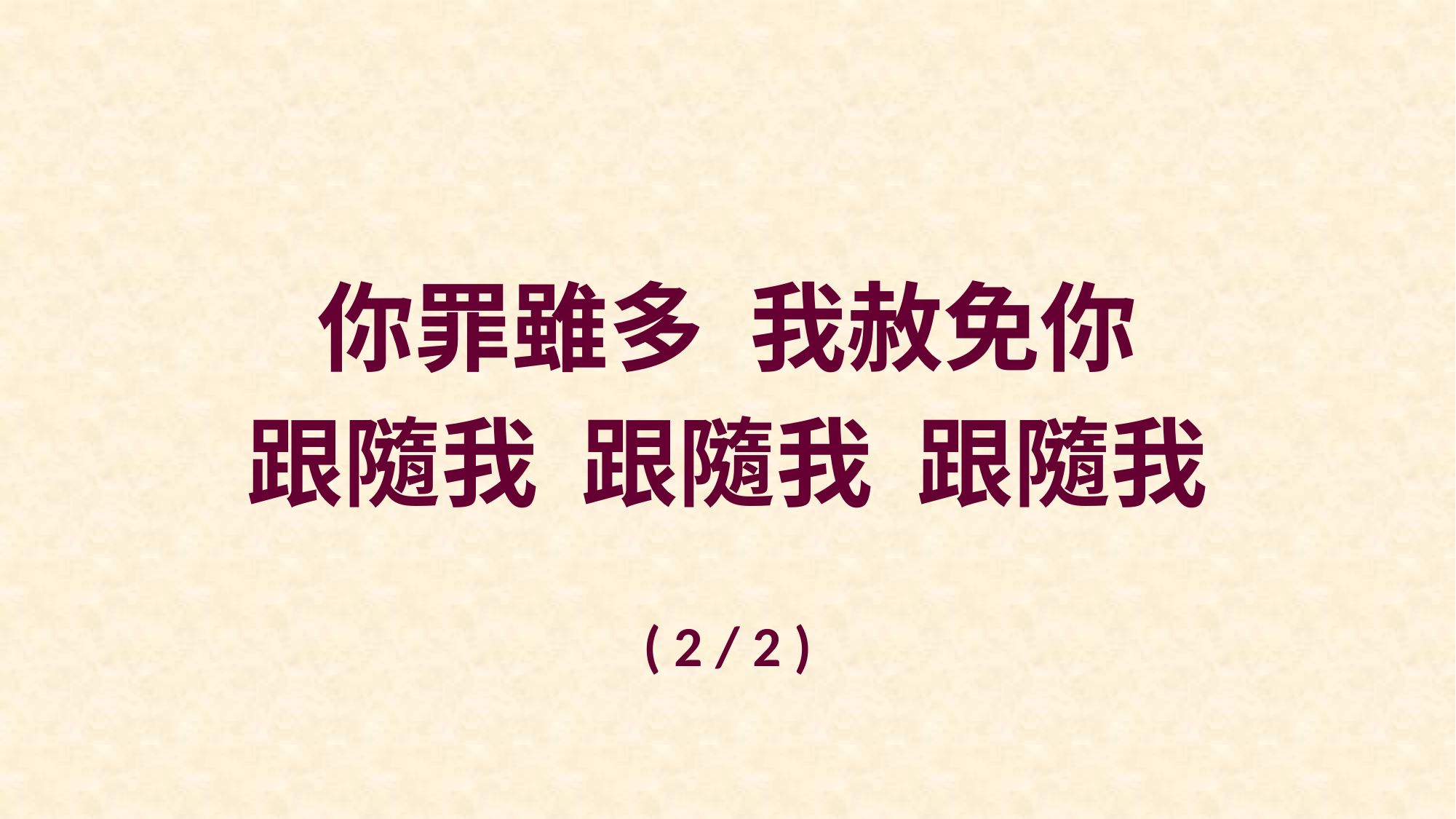

你罪雖多  我赦免你
跟隨我  跟隨我  跟隨我
( 2 / 2 )